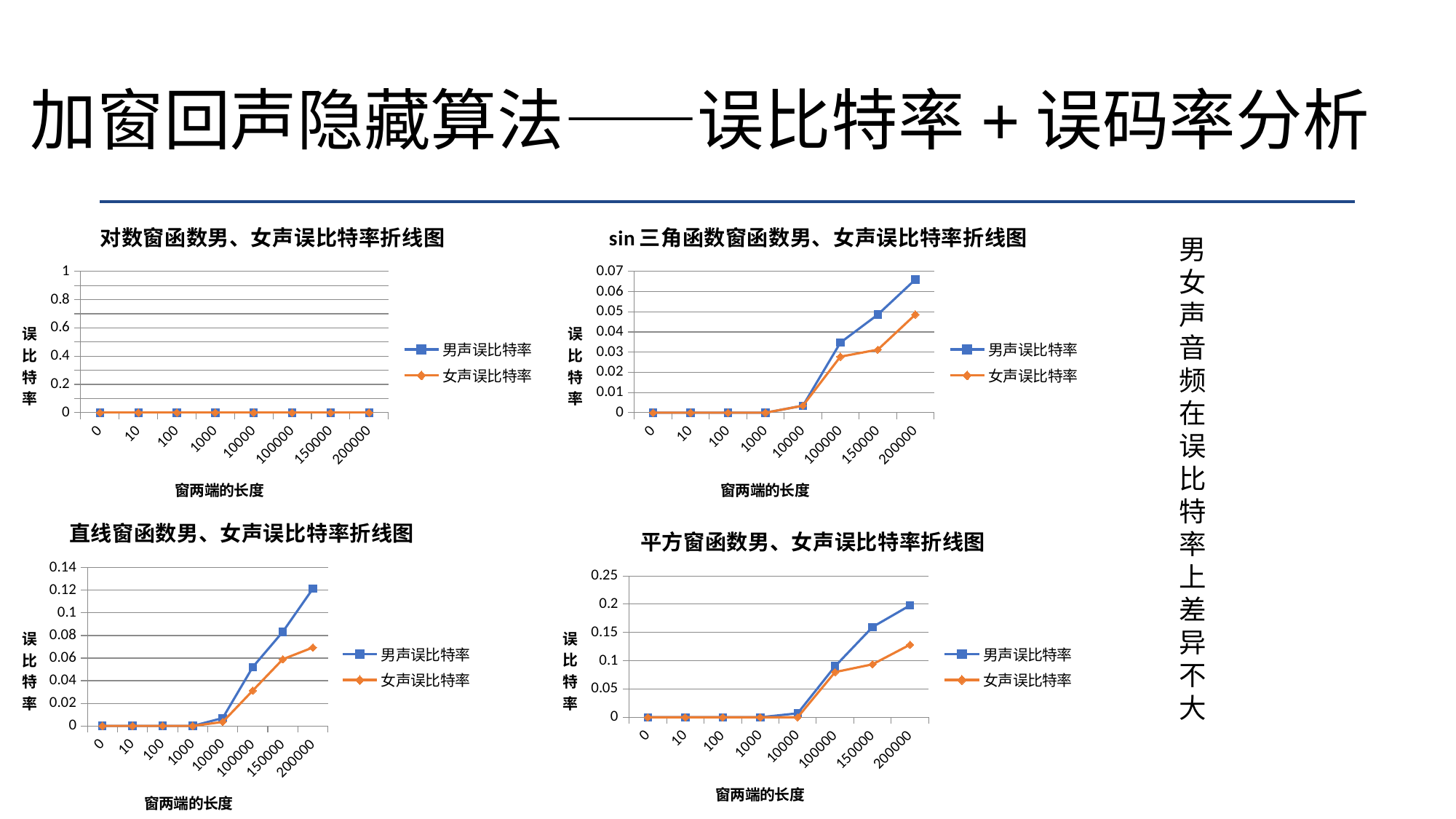

# 加窗回声隐藏算法——误比特率+误码率分析

### Chart: 对数窗函数男、女声误比特率折线图

| Category | 男声误比特率 | 女声误比特率 |
|---|---|---|
| 0 | 0.0 | 0.0 |
| 10 | 0.0 | 0.0 |
| 100 | 0.0 | 0.0 |
| 1000 | 0.0 | 0.0 |
| 10000 | 0.0 | 0.0 |
| 100000 | 0.0 | 0.0 |
| 150000 | 0.0 | 0.0 |
| 200000 | 0.0 | 0.0 |

### Chart: sin三角函数窗函数男、女声误比特率折线图

| Category | 男声误比特率 | 女声误比特率 |
|---|---|---|
| 0 | 0.0 | 0.0 |
| 10 | 0.0 | 0.0 |
| 100 | 0.0 | 0.0 |
| 1000 | 0.0 | 0.0 |
| 10000 | 0.003472 | 0.003472 |
| 100000 | 0.034722 | 0.027778 |
| 150000 | 0.048611 | 0.03125 |
| 200000 | 0.065972 | 0.048611 |
男女声音频在误比特率上差异不大

### Chart: 直线窗函数男、女声误比特率折线图

| Category | 男声误比特率 | 女声误比特率 |
|---|---|---|
| 0 | 0.0 | 0.0 |
| 10 | 0.0 | 0.0 |
| 100 | 0.0 | 0.0 |
| 1000 | 0.0 | 0.0 |
| 10000 | 0.006944 | 0.003472 |
| 100000 | 0.052083 | 0.03125 |
| 150000 | 0.083333 | 0.059028 |
| 200000 | 0.121528 | 0.069444 |

### Chart: 平方窗函数男、女声误比特率折线图

| Category | 男声误比特率 | 女声误比特率 |
|---|---|---|
| 0 | 0.0 | 0.0 |
| 10 | 0.0 | 0.0 |
| 100 | 0.0 | 0.0 |
| 1000 | 0.0 | 0.0 |
| 10000 | 0.006944 | 0.0 |
| 100000 | 0.090278 | 0.079861 |
| 150000 | 0.159722 | 0.09375 |
| 200000 | 0.197917 | 0.128472 |